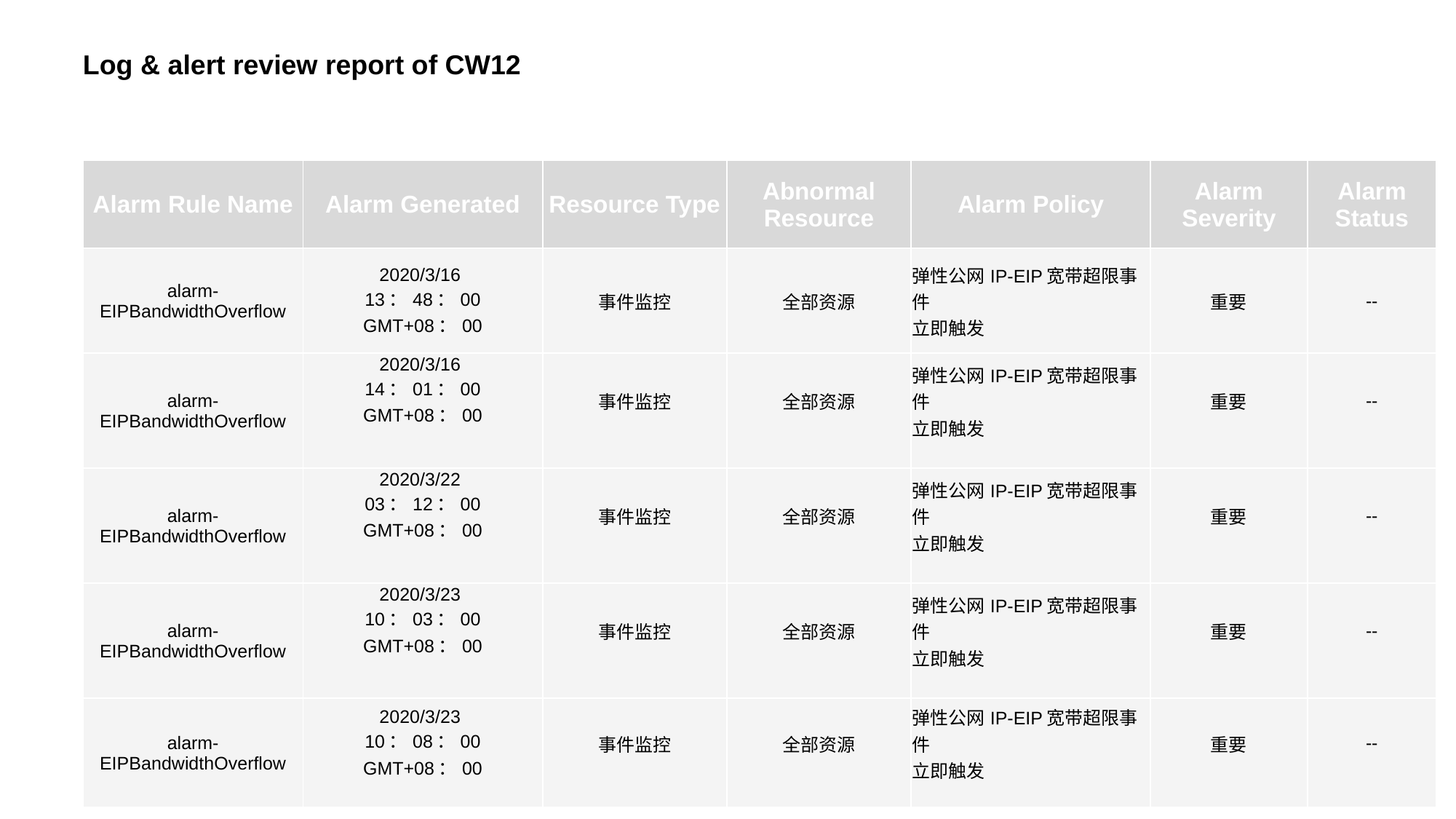

# Log & alert review report of CW12
| Alarm Rule Name | Alarm Generated | Resource Type | Abnormal Resource | Alarm Policy | Alarm Severity | Alarm Status |
| --- | --- | --- | --- | --- | --- | --- |
| alarm-EIPBandwidthOverflow | 2020/3/16 13：48：00 GMT+08：00 | 事件监控 | 全部资源 | 弹性公网IP-EIP宽带超限事件 立即触发 | 重要 | -- |
| alarm-EIPBandwidthOverflow | 2020/3/16 14：01：00 GMT+08：00 | 事件监控 | 全部资源 | 弹性公网IP-EIP宽带超限事件 立即触发 | 重要 | -- |
| alarm-EIPBandwidthOverflow | 2020/3/22 03：12：00 GMT+08：00 | 事件监控 | 全部资源 | 弹性公网IP-EIP宽带超限事件 立即触发 | 重要 | -- |
| alarm-EIPBandwidthOverflow | 2020/3/23 10：03：00 GMT+08：00 | 事件监控 | 全部资源 | 弹性公网IP-EIP宽带超限事件 立即触发 | 重要 | -- |
| alarm-EIPBandwidthOverflow | 2020/3/23 10：08：00 GMT+08：00 | 事件监控 | 全部资源 | 弹性公网IP-EIP宽带超限事件 立即触发 | 重要 | -- |